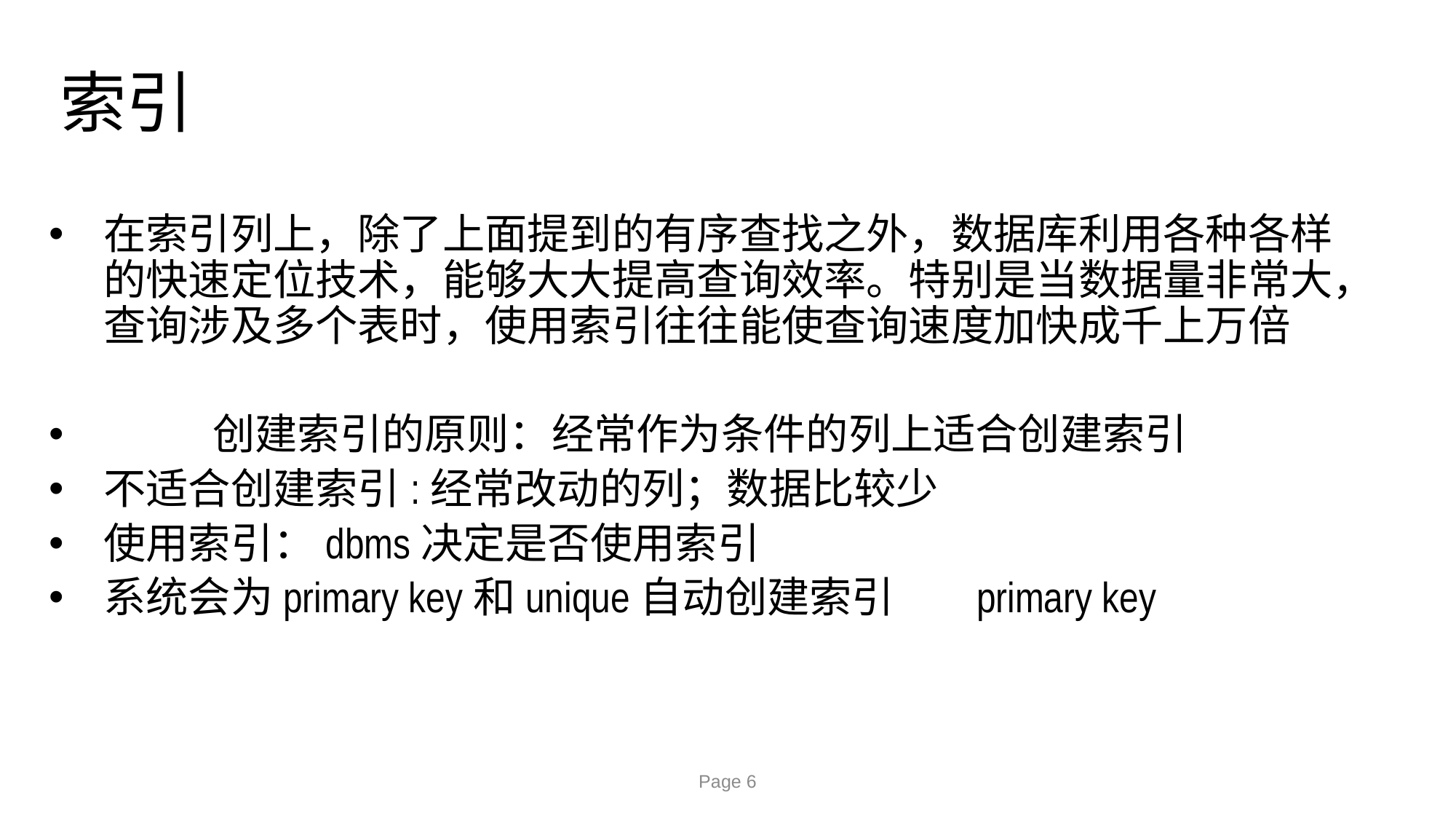

# 索引
在索引列上，除了上面提到的有序查找之外，数据库利用各种各样的快速定位技术，能够大大提高查询效率。特别是当数据量非常大，查询涉及多个表时，使用索引往往能使查询速度加快成千上万倍

	创建索引的原则：经常作为条件的列上适合创建索引
不适合创建索引:经常改动的列；数据比较少
使用索引：dbms决定是否使用索引
系统会为primary key和unique自动创建索引	primary key
Page 6